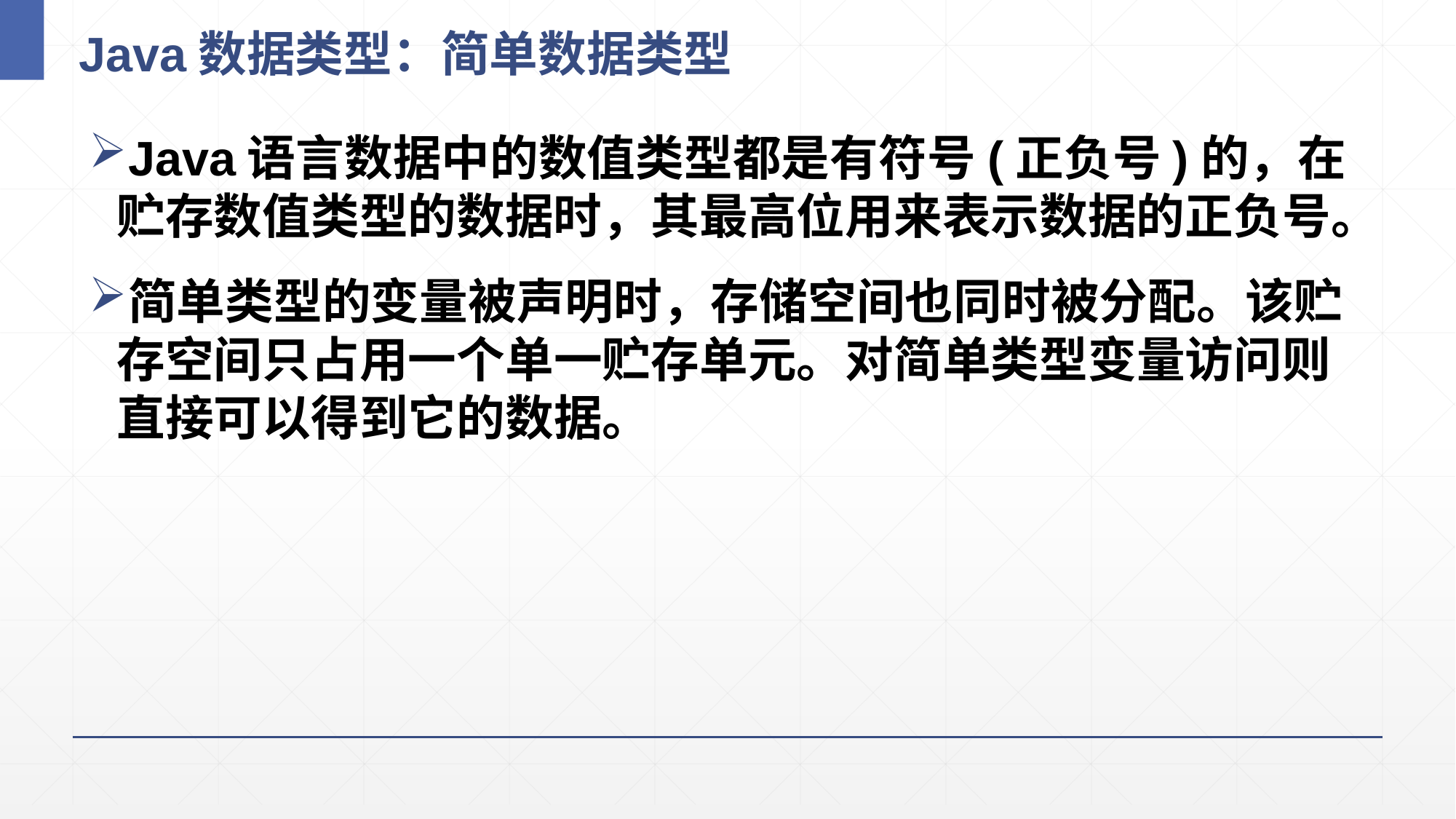

# Java数据类型：简单数据类型
Java语言数据中的数值类型都是有符号(正负号)的，在贮存数值类型的数据时，其最高位用来表示数据的正负号。
简单类型的变量被声明时，存储空间也同时被分配。该贮存空间只占用一个单一贮存单元。对简单类型变量访问则直接可以得到它的数据。